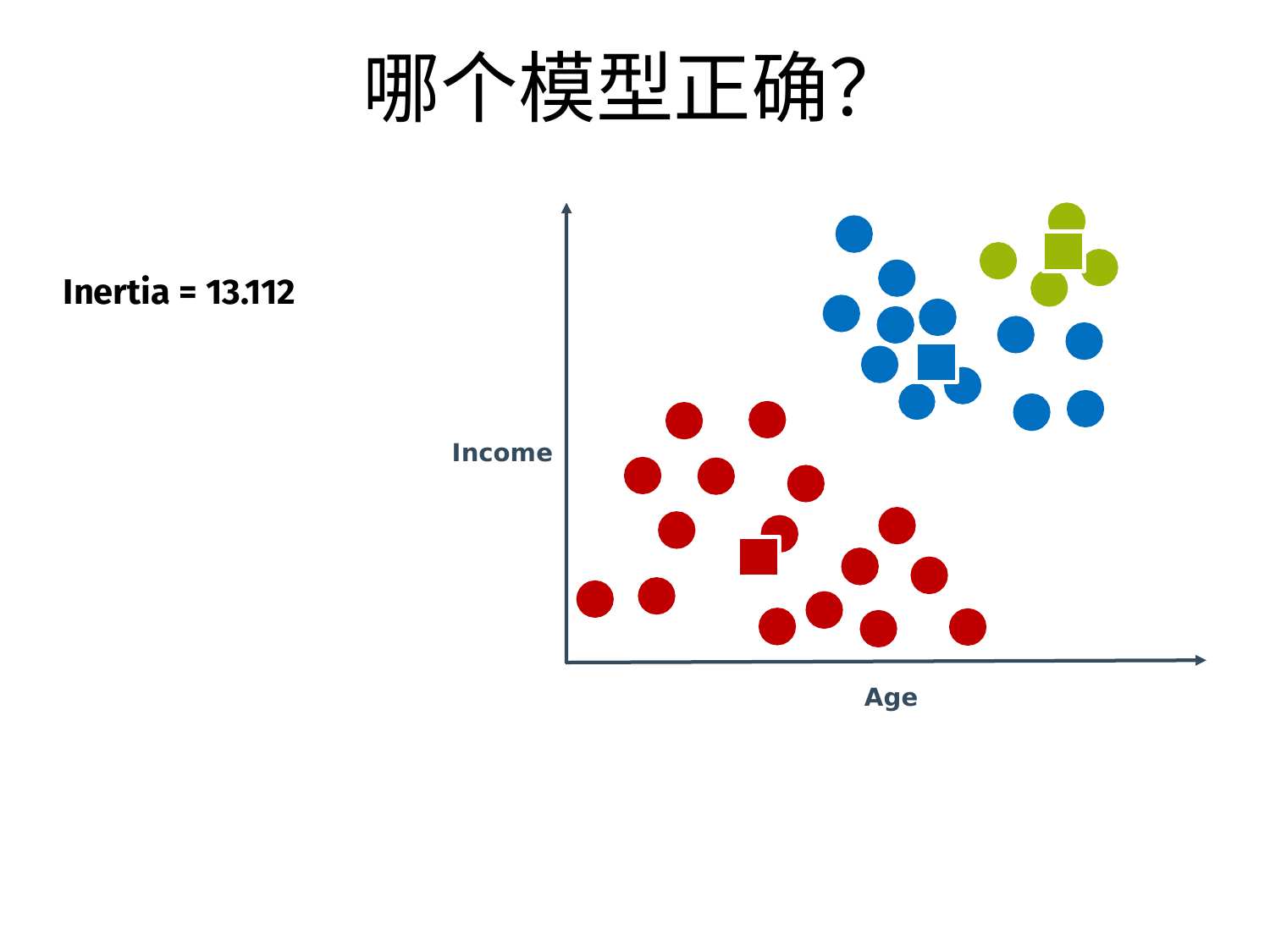

# 哪个模型正确？

Inertia = 13.112

Income

Age